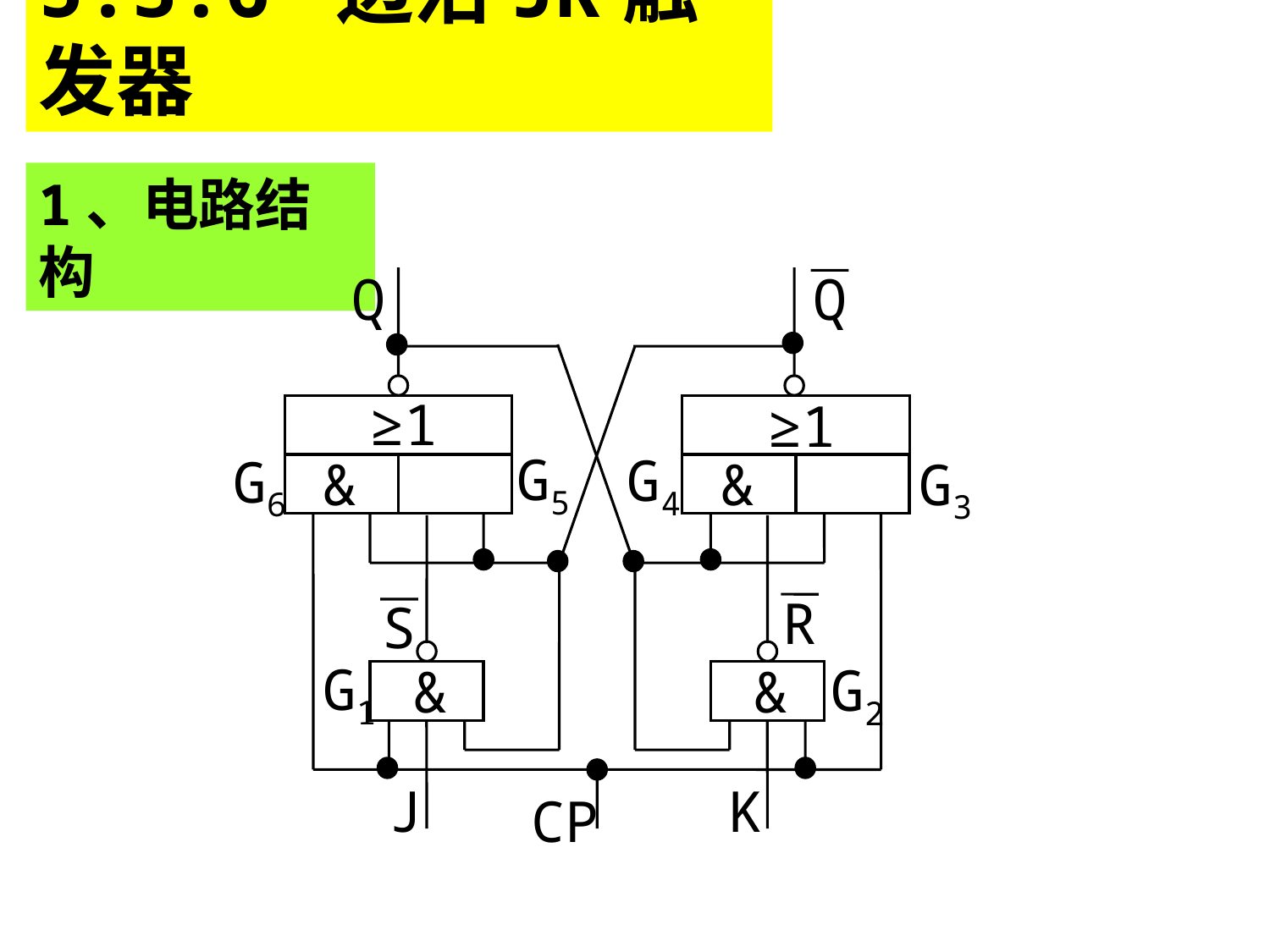

5.3.6 边沿JK触发器
1、电路结构
Q
Q

≥1
≥1

G5
G4
G6
G3
&
&

R
S

G1
G2
&
&

J

K
CP
53